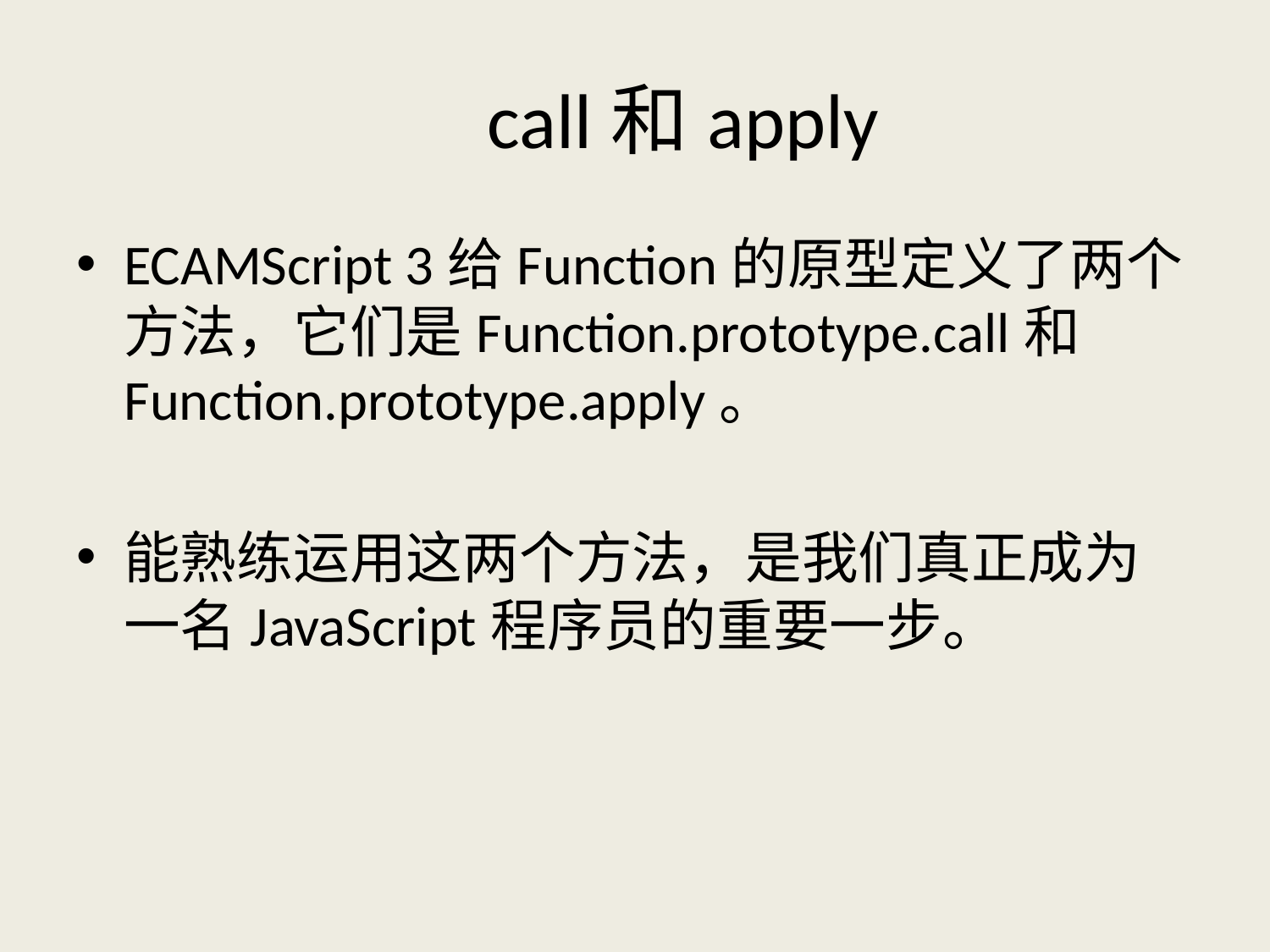

# call和apply
ECAMScript 3给Function的原型定义了两个方法，它们是Function.prototype.call和Function.prototype.apply。

能熟练运用这两个方法，是我们真正成为一名JavaScript程序员的重要一步。